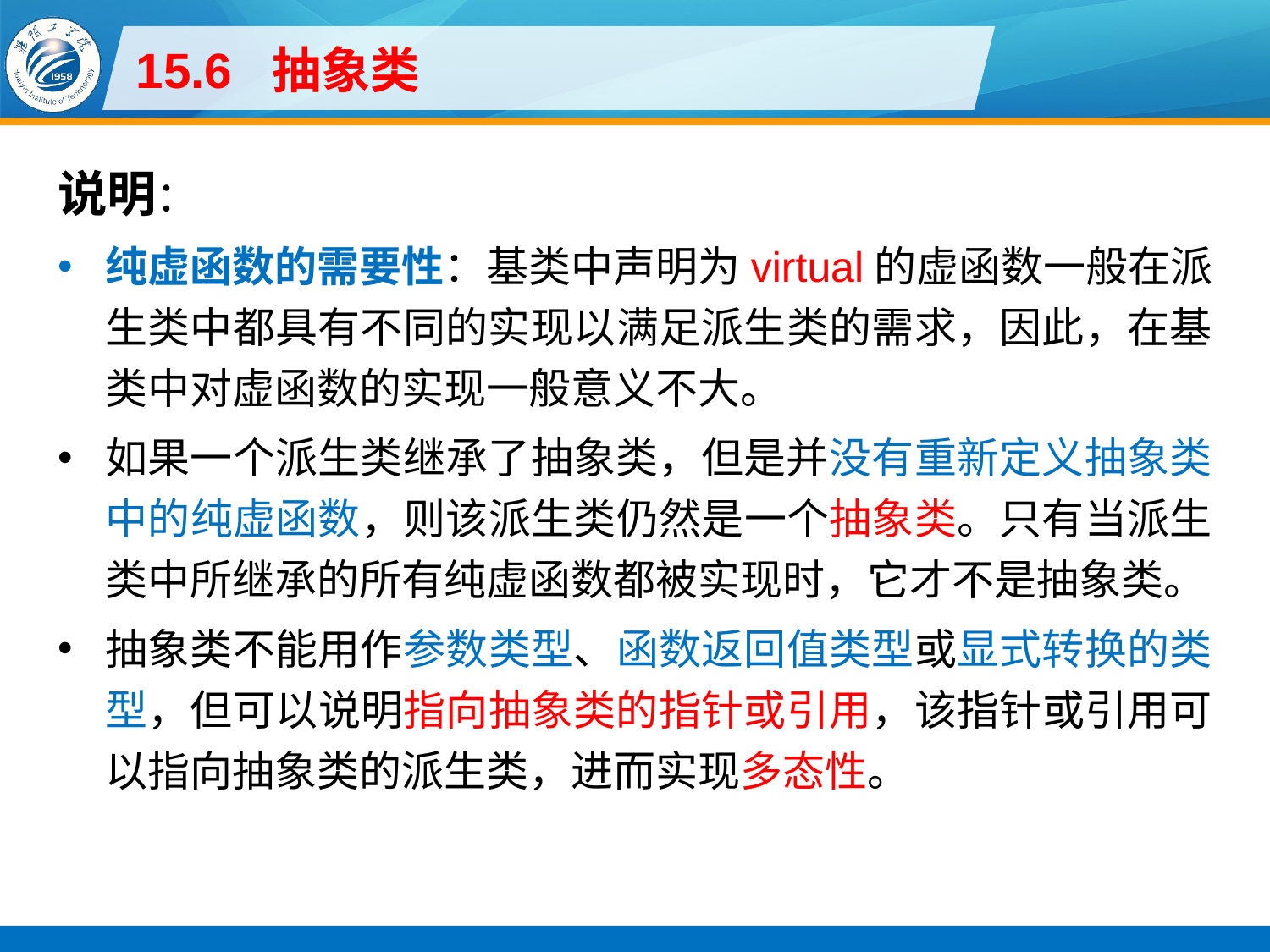

# 15.6  抽象类
说明：
纯虚函数的需要性：基类中声明为virtual的虚函数一般在派生类中都具有不同的实现以满足派生类的需求，因此，在基类中对虚函数的实现一般意义不大。
如果一个派生类继承了抽象类，但是并没有重新定义抽象类中的纯虚函数，则该派生类仍然是一个抽象类。只有当派生类中所继承的所有纯虚函数都被实现时，它才不是抽象类。
抽象类不能用作参数类型、函数返回值类型或显式转换的类型，但可以说明指向抽象类的指针或引用，该指针或引用可以指向抽象类的派生类，进而实现多态性。